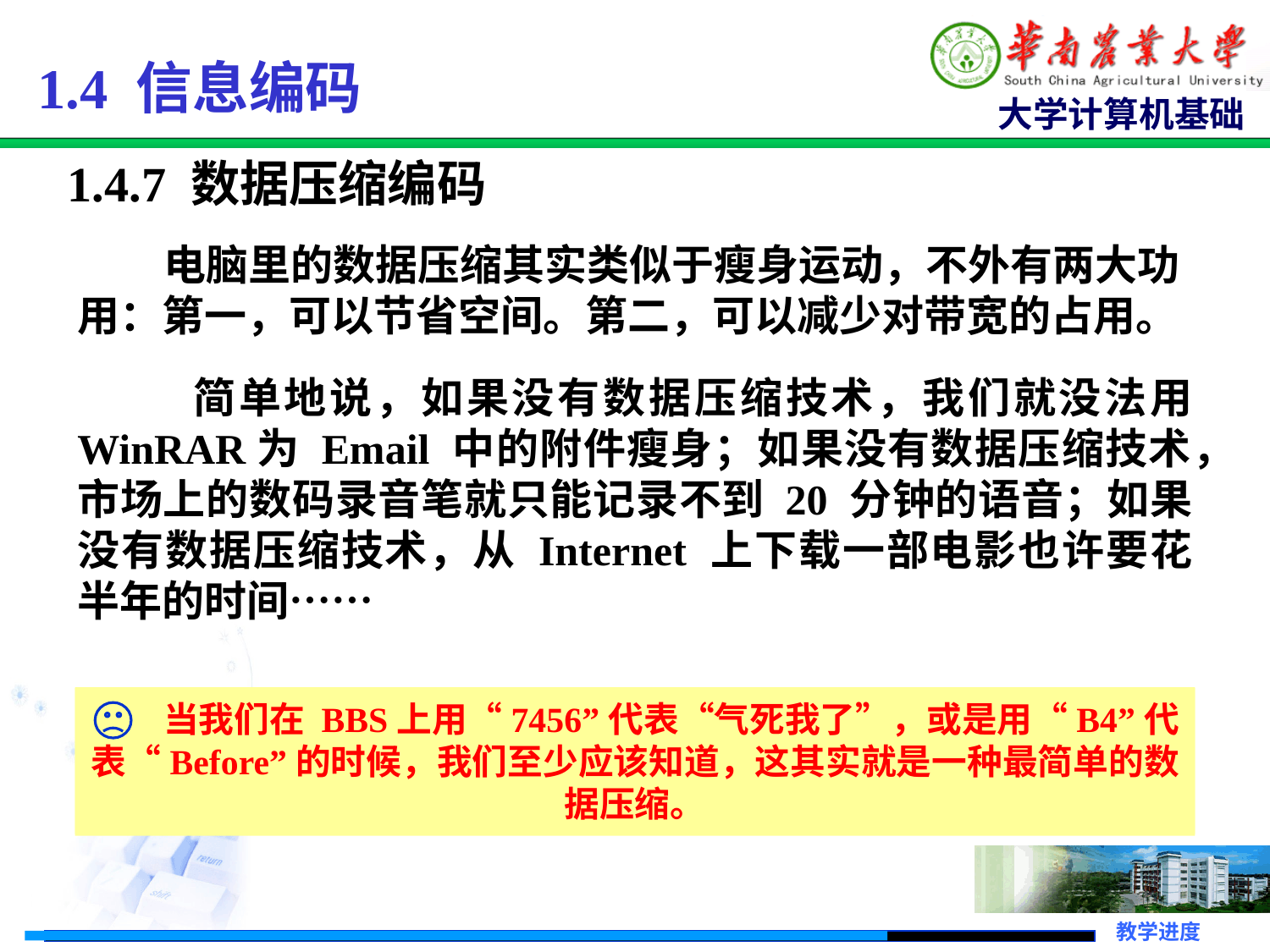

1.4 信息编码
1.4.7 数据压缩编码
        电脑里的数据压缩其实类似于瘦身运动，不外有两大功用：第一，可以节省空间。第二，可以减少对带宽的占用。
        简单地说，如果没有数据压缩技术，我们就没法用 WinRAR为 Email 中的附件瘦身；如果没有数据压缩技术，市场上的数码录音笔就只能记录不到 20 分钟的语音；如果没有数据压缩技术，从 Internet 上下载一部电影也许要花半年的时间……
        当我们在 BBS上用“7456”代表“气死我了”，或是用“B4”代表“Before”的时候，我们至少应该知道，这其实就是一种最简单的数据压缩。